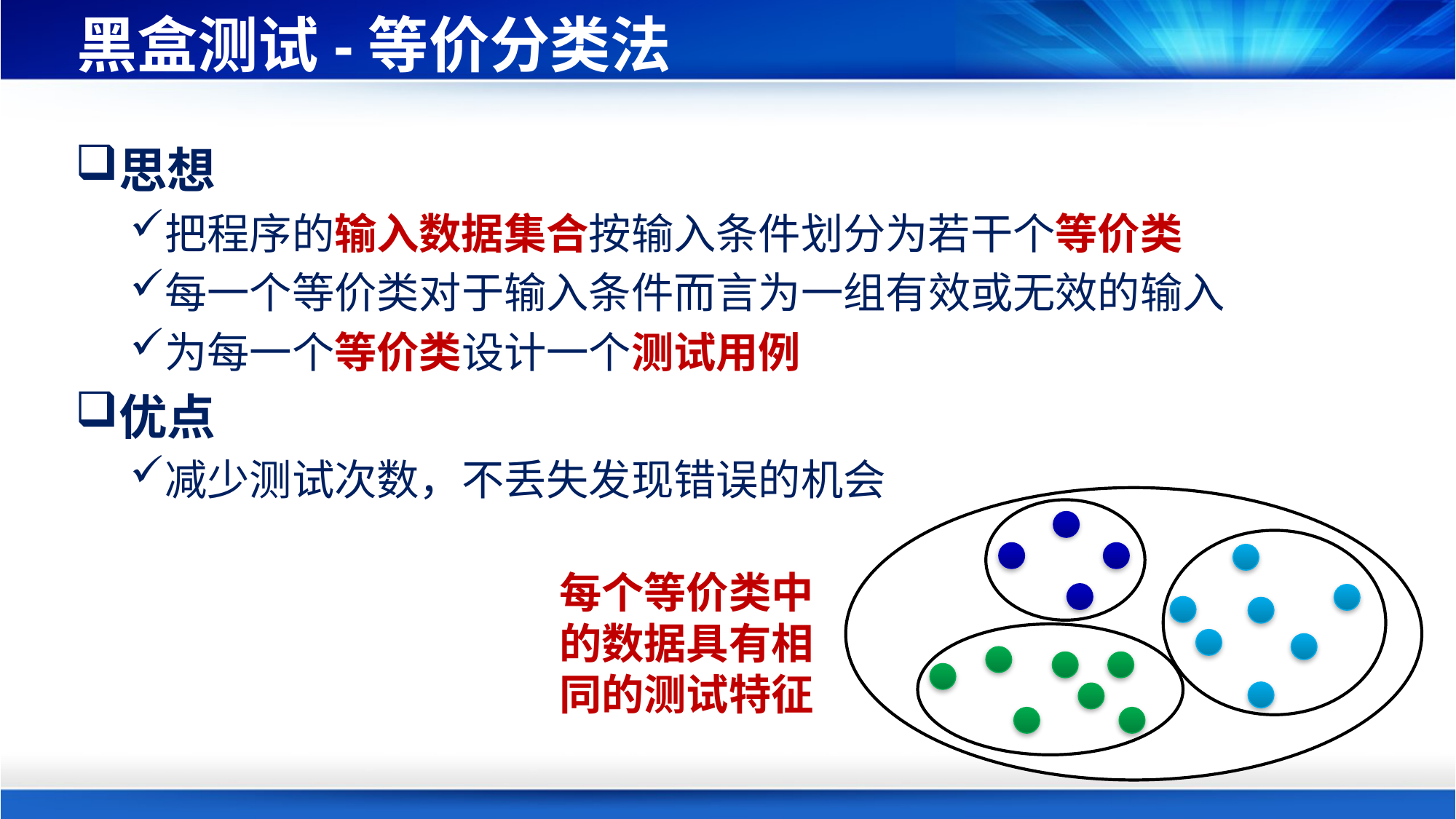

# 黑盒测试-等价分类法
思想
把程序的输入数据集合按输入条件划分为若干个等价类
每一个等价类对于输入条件而言为一组有效或无效的输入
为每一个等价类设计一个测试用例
优点
减少测试次数，不丢失发现错误的机会

每个等价类中的数据具有相同的测试特征